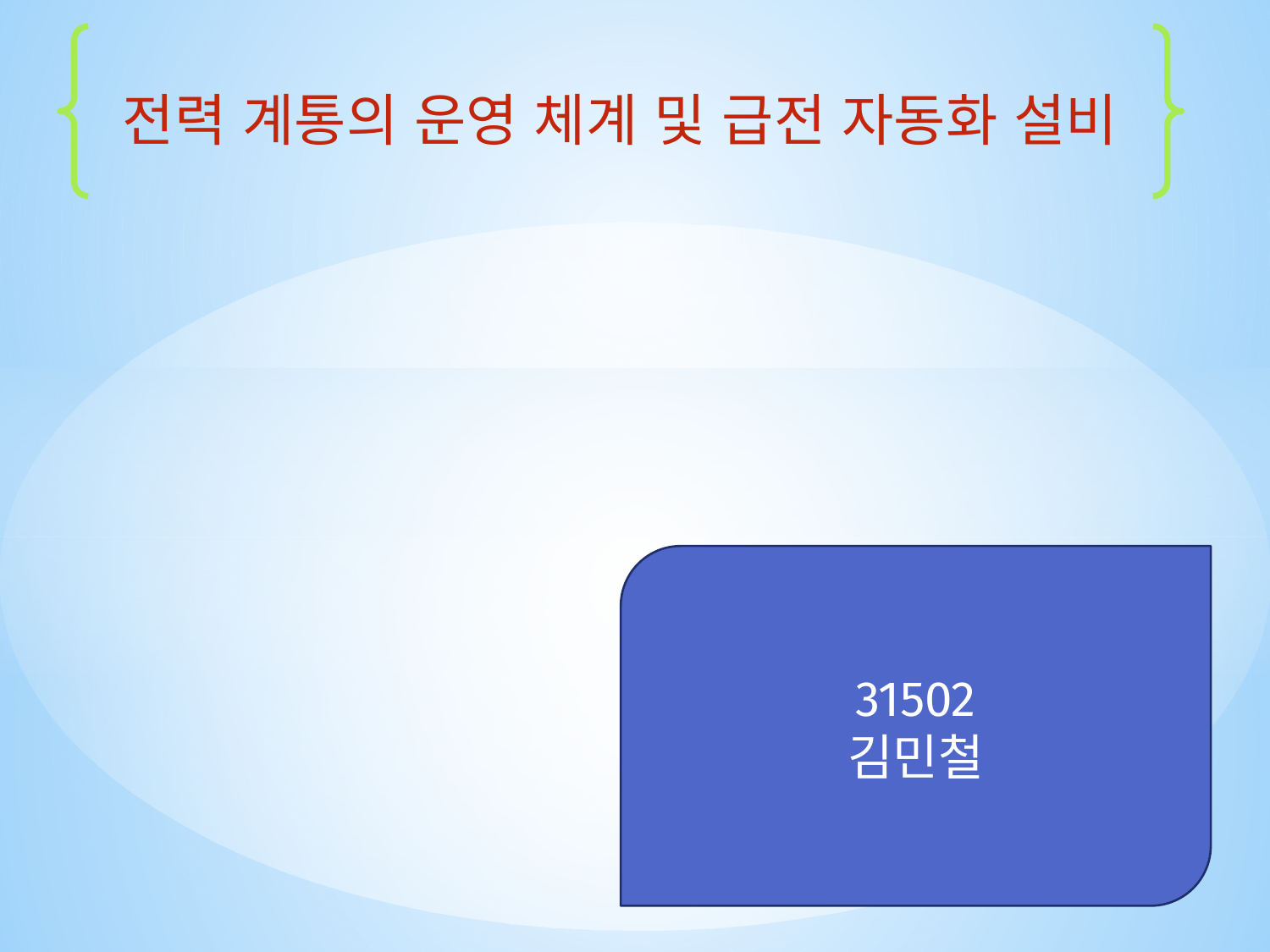

전력 계통의 운영 체계 및 급전 자동화 설비
31502
김민철